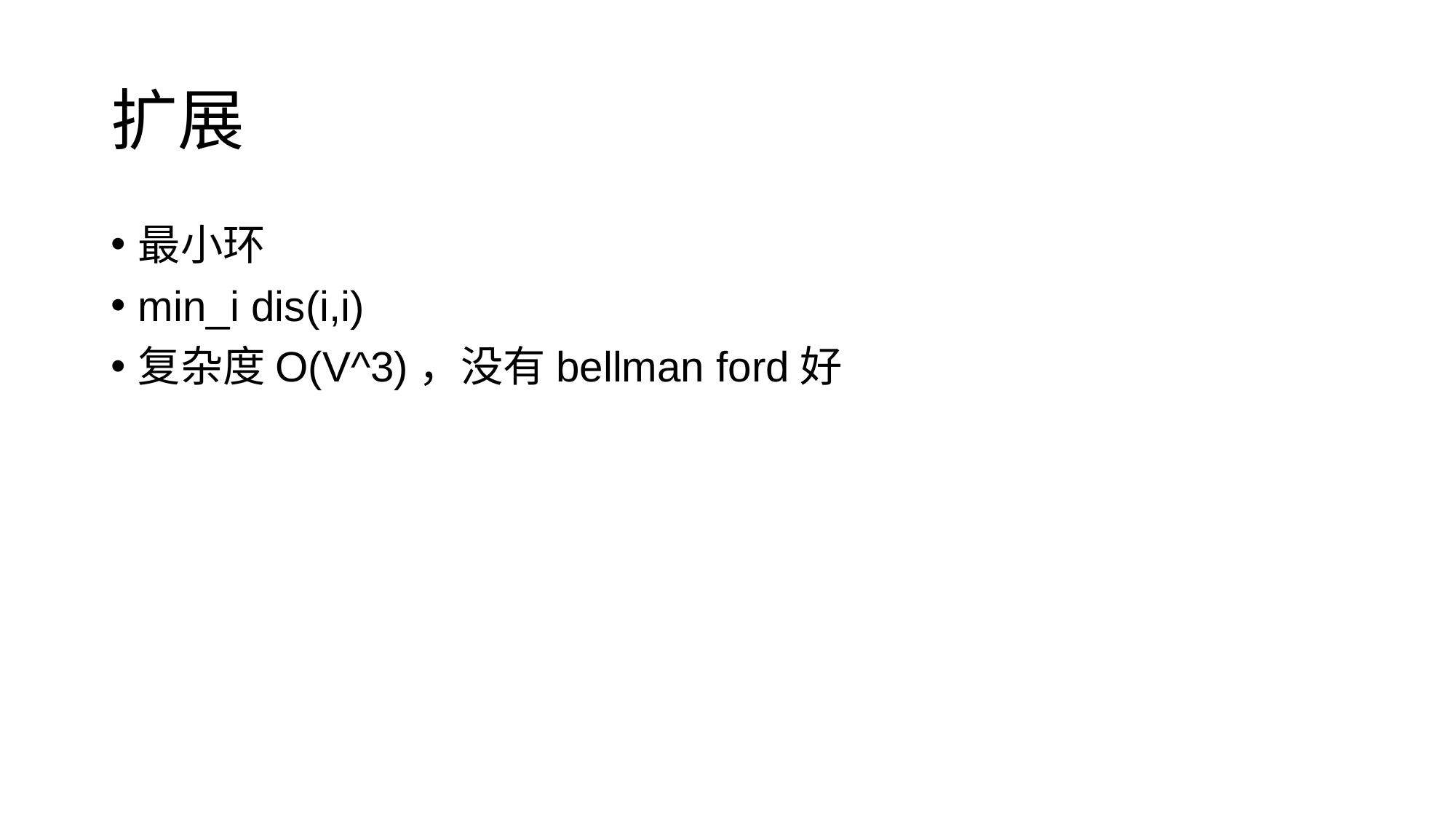

# 扩展
最小环
min_i dis(i,i)
复杂度O(V^3)，没有bellman ford好